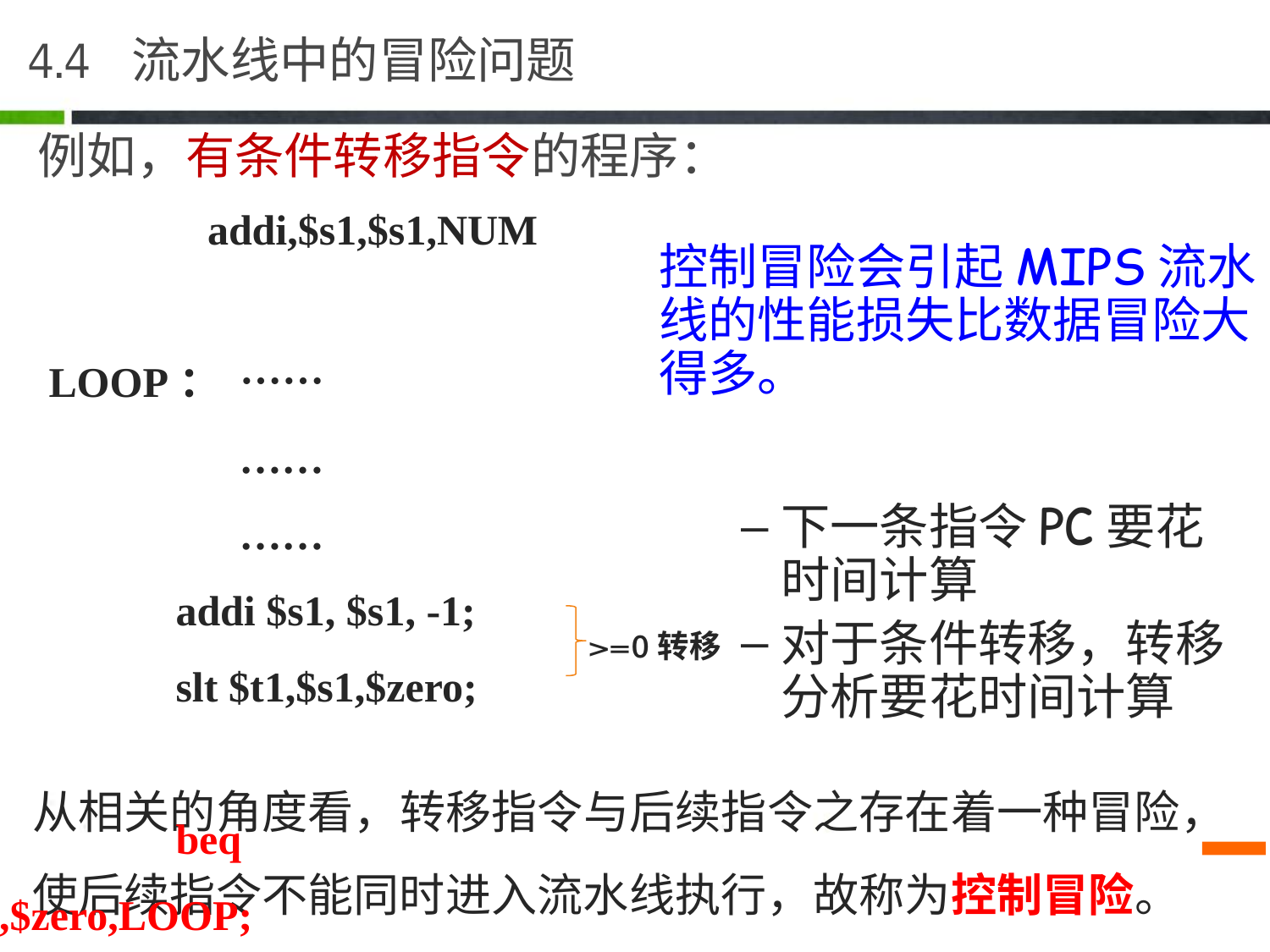

4.4  流水线中的冒险问题

                         addi,$s1,$s1,NUM
          LOOP：  ……
		    ……
	         	    ……
                      addi $s1, $s1, -1;
                      slt $t1,$s1,$zero;
                      beq $t1,$zero,LOOP;
                      sub...
例如，有条件转移指令的程序：
控制冒险会引起MIPS流水线的性能损失比数据冒险大得多。
下一条指令PC要花时间计算
对于条件转移，转移分析要花时间计算
>=0转移

从相关的角度看，转移指令与后续指令之存在着一种冒险，使后续指令不能同时进入流水线执行，故称为控制冒险。
76